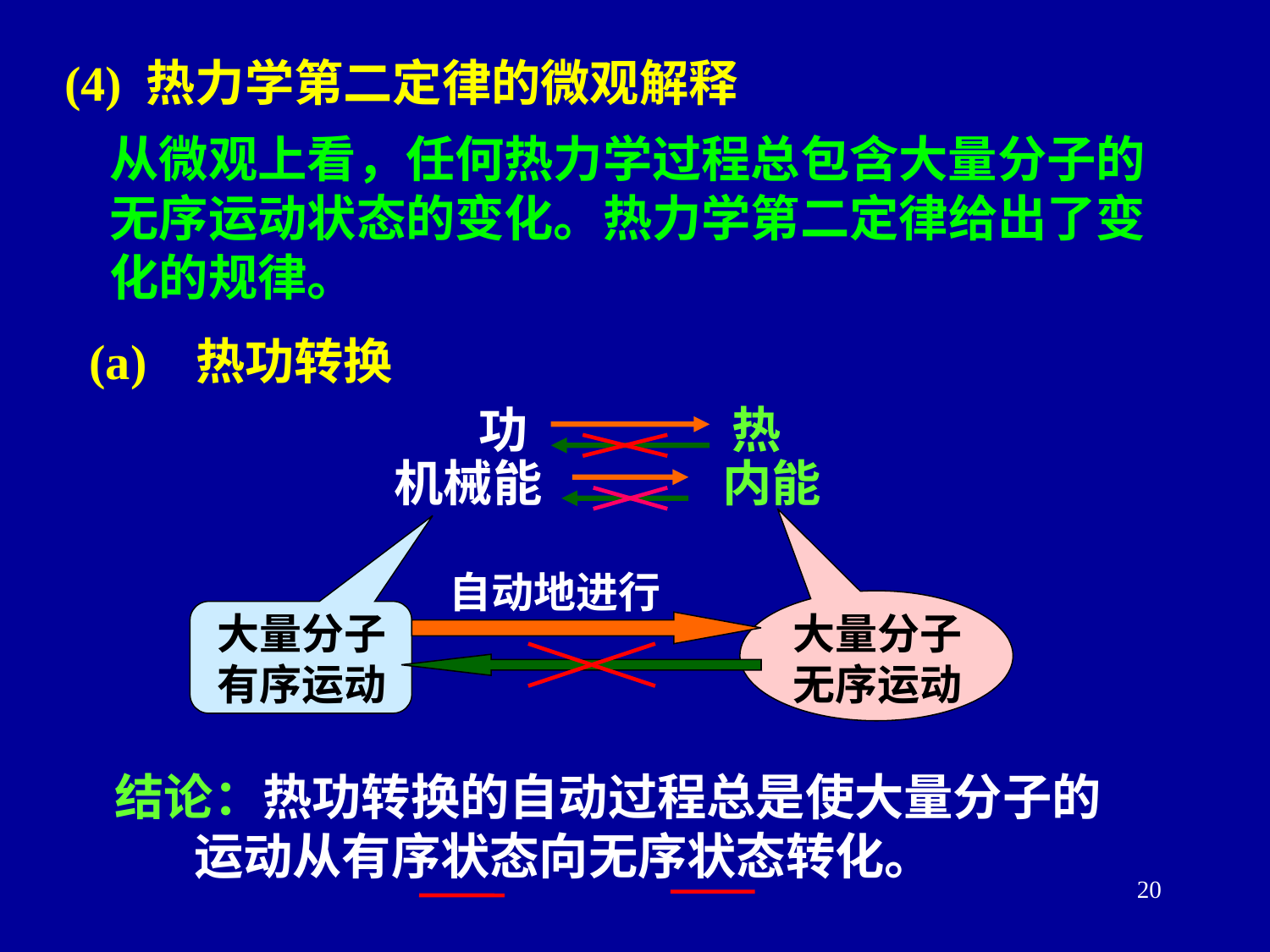

(4) 热力学第二定律的微观解释
从微观上看，任何热力学过程总包含大量分子的无序运动状态的变化。热力学第二定律给出了变化的规律。
(a)   热功转换
功
热

机械能

内能

自动地进行

大量分子
有序运动
大量分子
无序运动

结论：热功转换的自动过程总是使大量分子的
      运动从有序状态向无序状态转化。
20